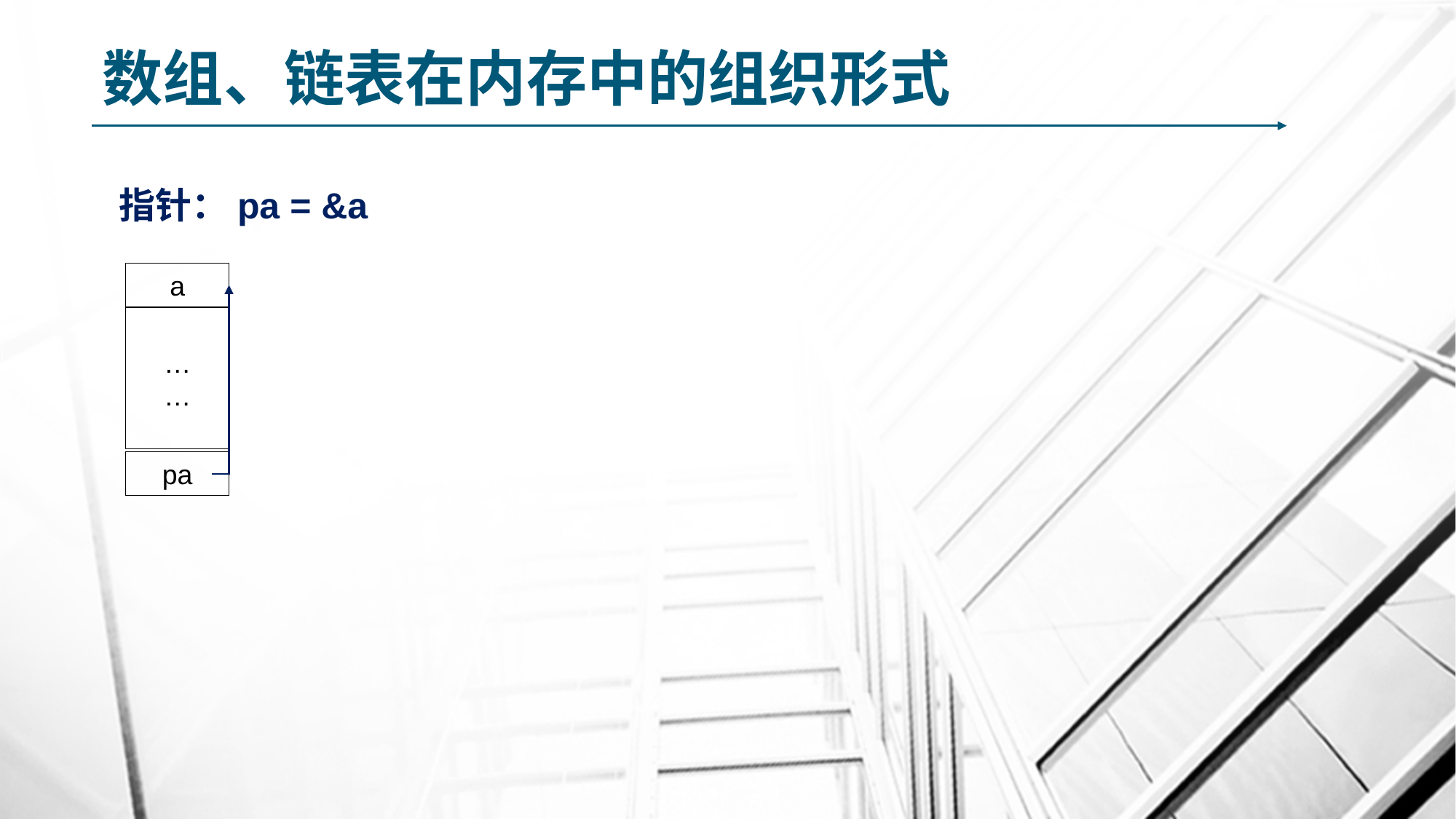

# 数组、链表在内存中的组织形式
指针：pa = &a

a

…
…

pa